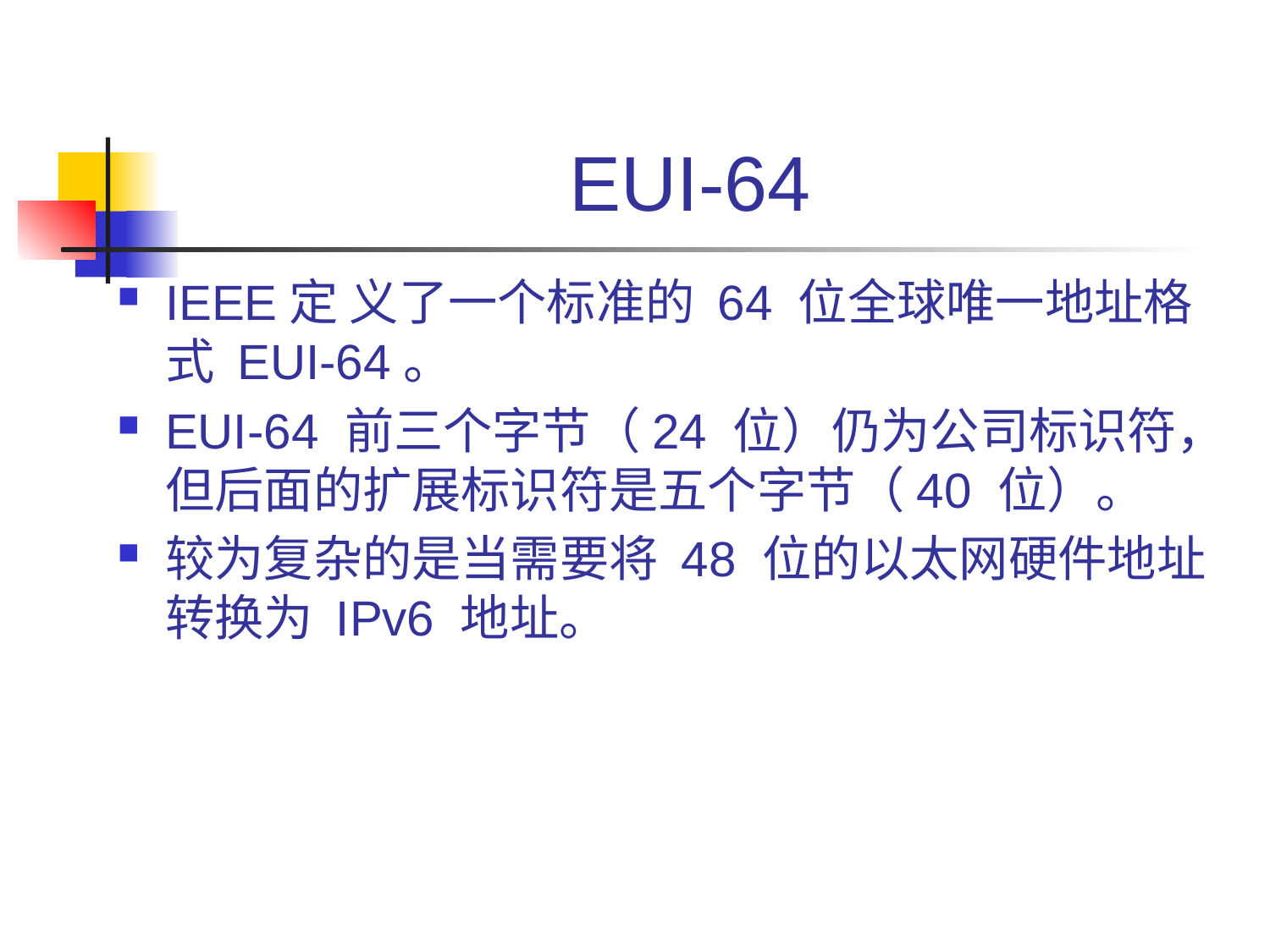

# EUI-64
IEEE定 义了一个标准的 64 位全球唯一地址格式 EUI-64。
EUI-64 前三个字节（24 位）仍为公司标识符，但后面的扩展标识符是五个字节（40 位）。
较为复杂的是当需要将 48 位的以太网硬件地址转换为 IPv6 地址。